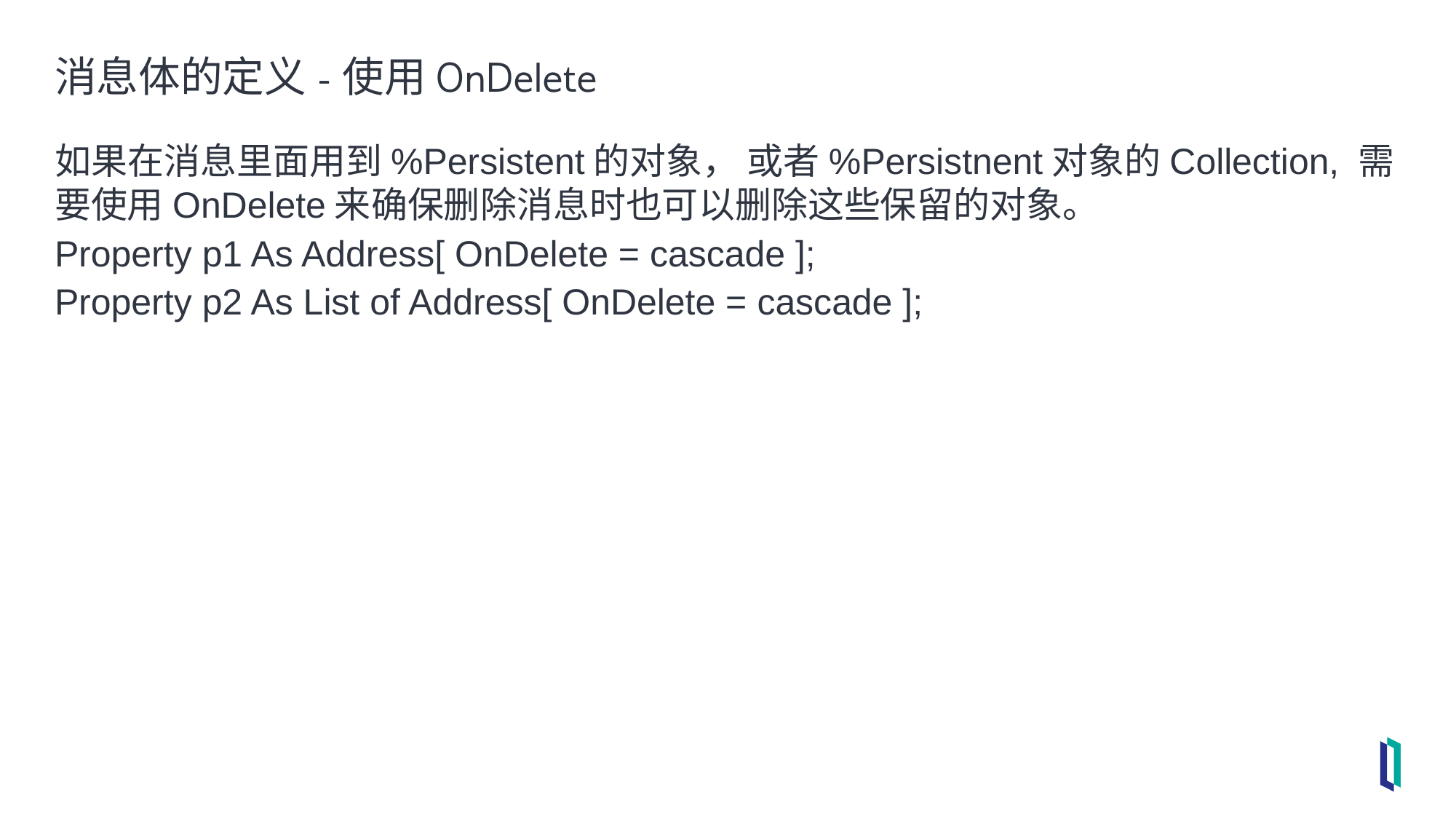

# 消息体的定义-使用OnDelete
如果在消息里面用到%Persistent的对象， 或者%Persistnent对象的Collection, 需要使用OnDelete来确保删除消息时也可以删除这些保留的对象。
Property p1 As Address[ OnDelete = cascade ];
Property p2 As List of Address[ OnDelete = cascade ];